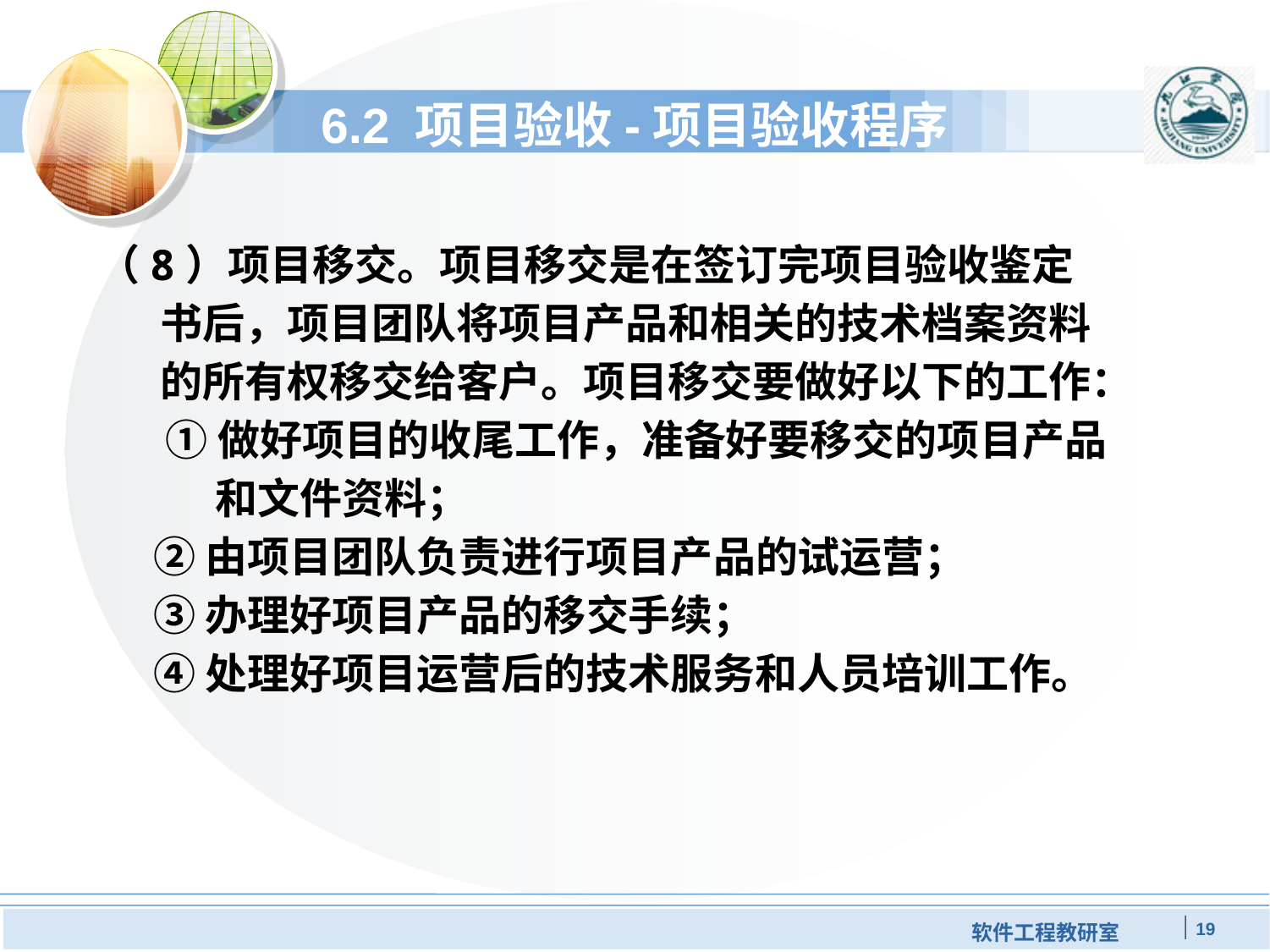

# 6.2 项目验收-项目验收程序
（8）项目移交。项目移交是在签订完项目验收鉴定书后，项目团队将项目产品和相关的技术档案资料的所有权移交给客户。项目移交要做好以下的工作：
①做好项目的收尾工作，准备好要移交的项目产品和文件资料；
②由项目团队负责进行项目产品的试运营；
③办理好项目产品的移交手续；
④处理好项目运营后的技术服务和人员培训工作。